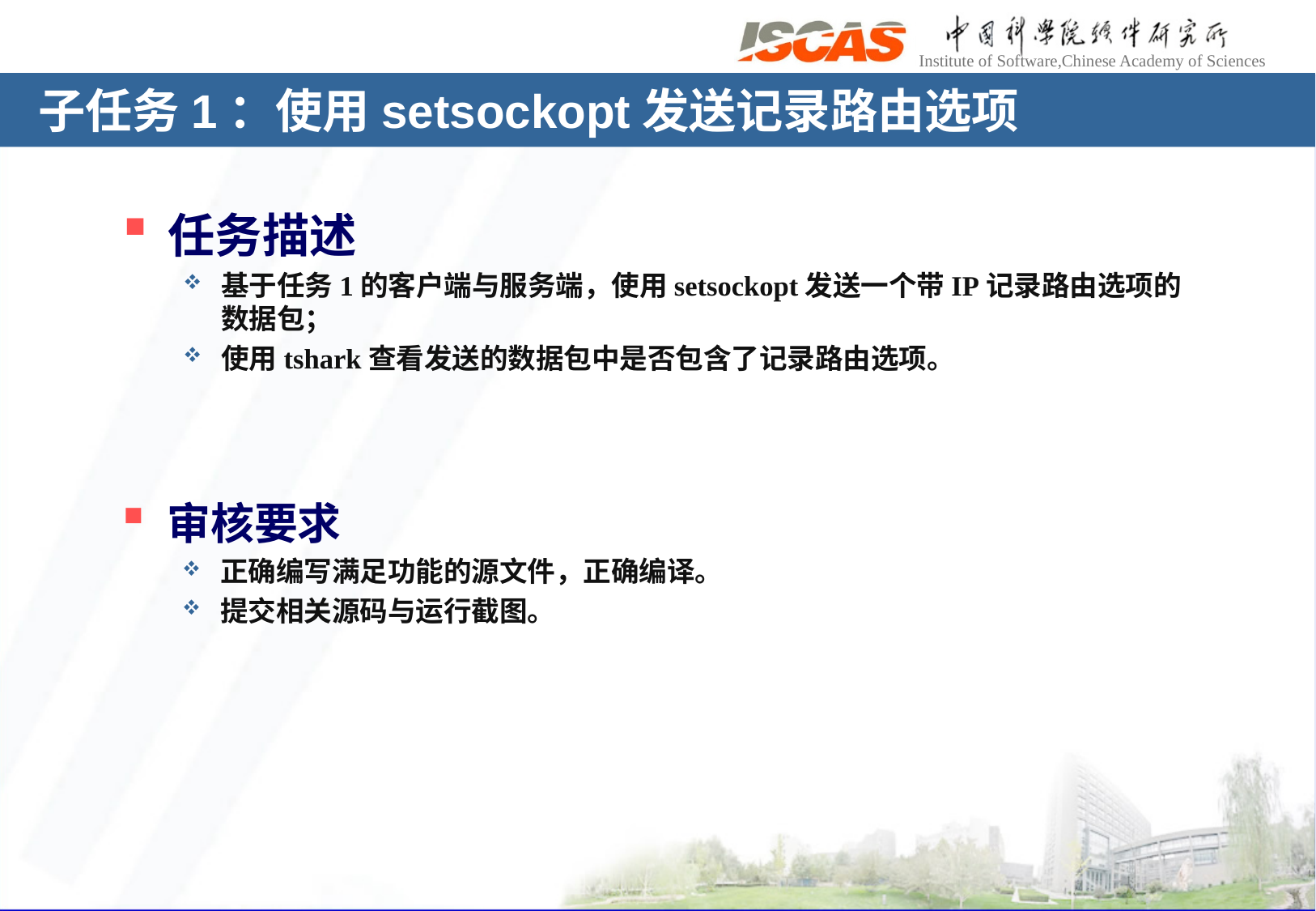

# 子任务1：使用setsockopt发送记录路由选项
任务描述
基于任务1的客户端与服务端，使用setsockopt发送一个带IP记录路由选项的数据包；
使用tshark查看发送的数据包中是否包含了记录路由选项。
审核要求
正确编写满足功能的源文件，正确编译。
提交相关源码与运行截图。